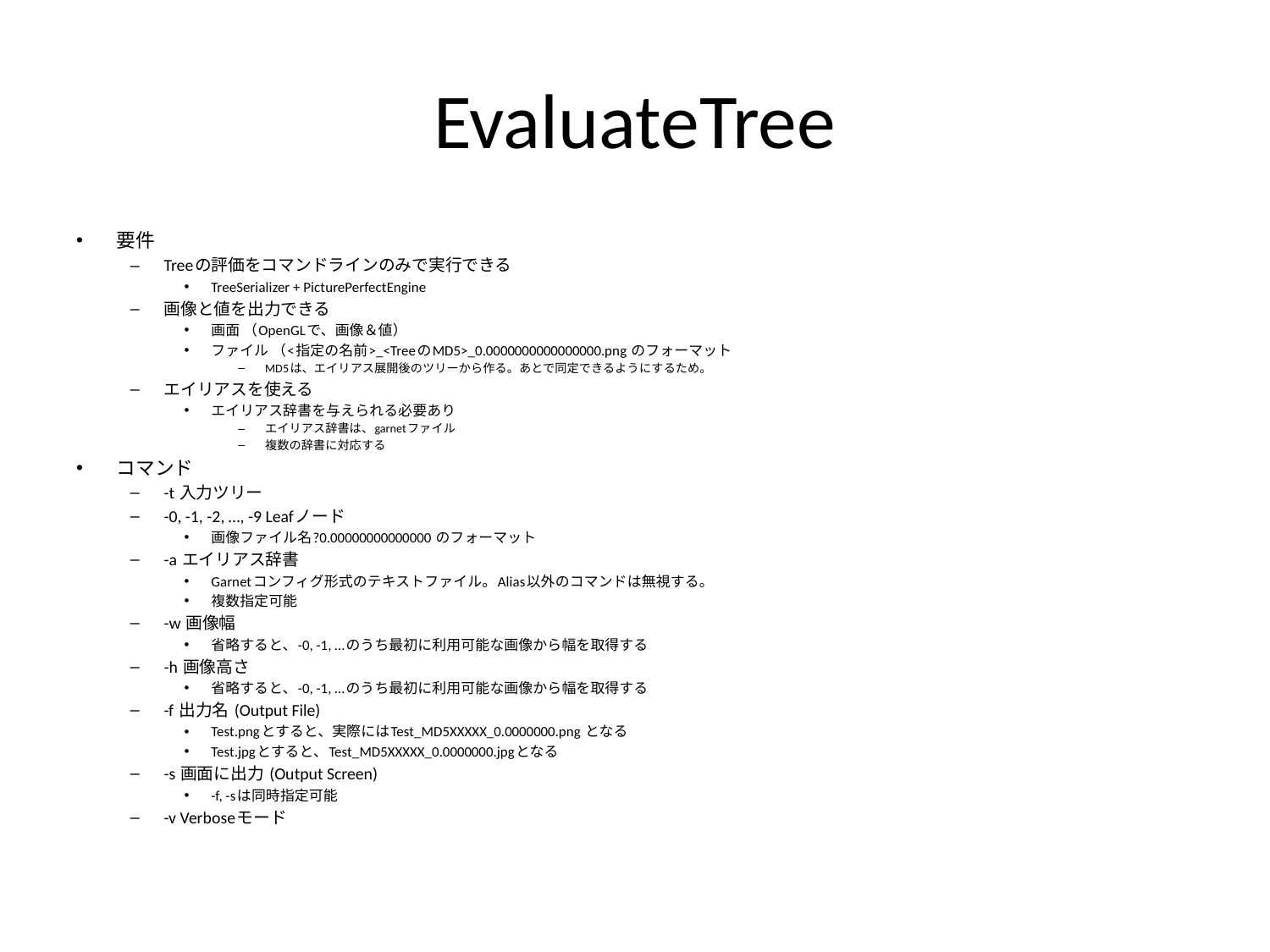

# EvaluateTree
要件
Treeの評価をコマンドラインのみで実行できる
TreeSerializer + PicturePerfectEngine
画像と値を出力できる
画面 （OpenGLで、画像＆値）
ファイル （<指定の名前>_<TreeのMD5>_0.0000000000000000.png のフォーマット
MD5は、エイリアス展開後のツリーから作る。あとで同定できるようにするため。
エイリアスを使える
エイリアス辞書を与えられる必要あり
エイリアス辞書は、garnetファイル
複数の辞書に対応する
コマンド
-t 入力ツリー
-0, -1, -2, …, -9 Leafノード
画像ファイル名?0.00000000000000 のフォーマット
-a エイリアス辞書
Garnetコンフィグ形式のテキストファイル。Alias以外のコマンドは無視する。
複数指定可能
-w 画像幅
省略すると、-0, -1, …のうち最初に利用可能な画像から幅を取得する
-h 画像高さ
省略すると、-0, -1, …のうち最初に利用可能な画像から幅を取得する
-f 出力名 (Output File)
Test.pngとすると、実際にはTest_MD5XXXXX_0.0000000.png となる
Test.jpgとすると、Test_MD5XXXXX_0.0000000.jpgとなる
-s 画面に出力 (Output Screen)
-f, -sは同時指定可能
-v Verboseモード